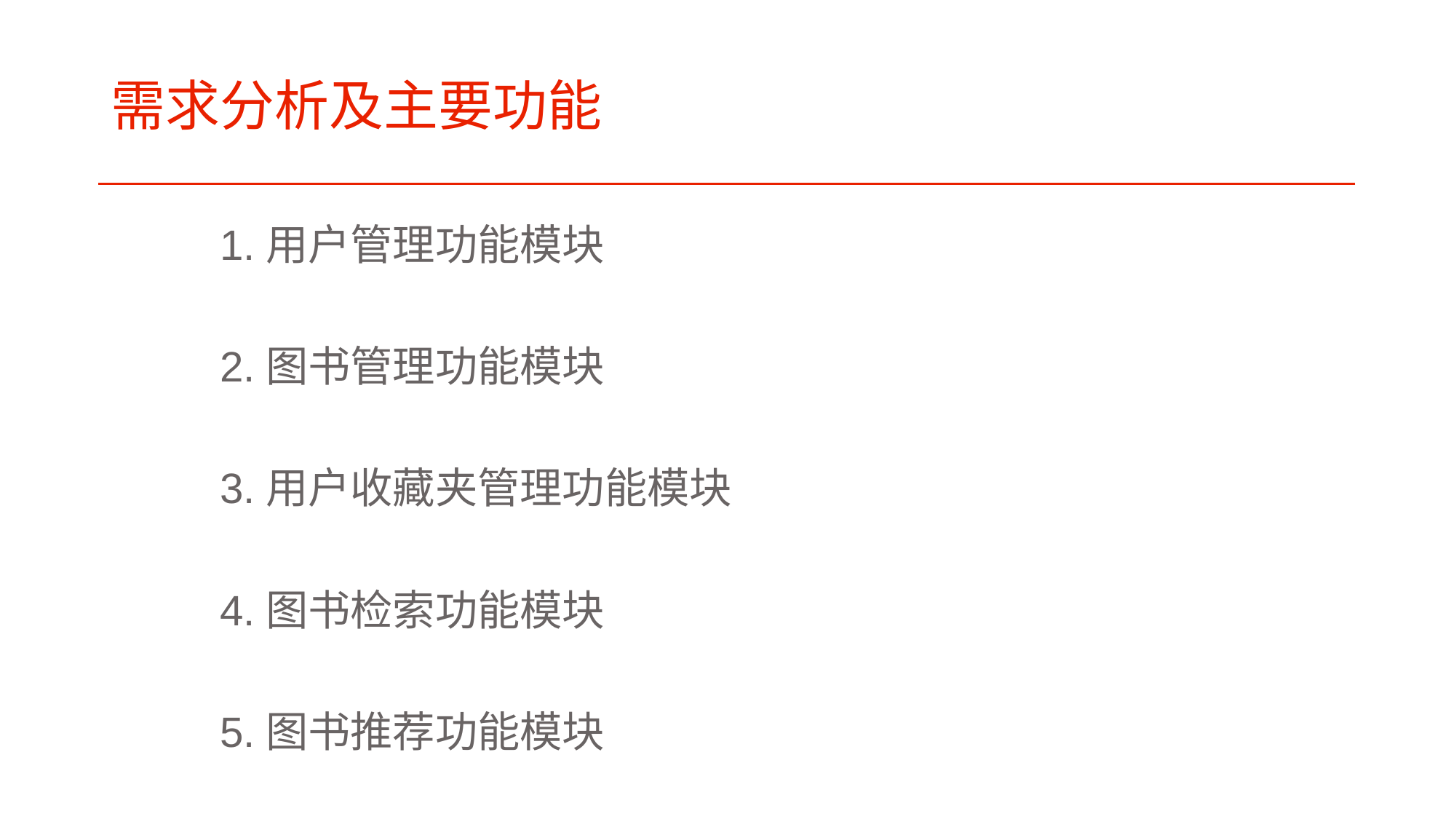

# 需求分析及主要功能
	1.用户管理功能模块

	2.图书管理功能模块

	3.用户收藏夹管理功能模块

	4.图书检索功能模块

	5.图书推荐功能模块